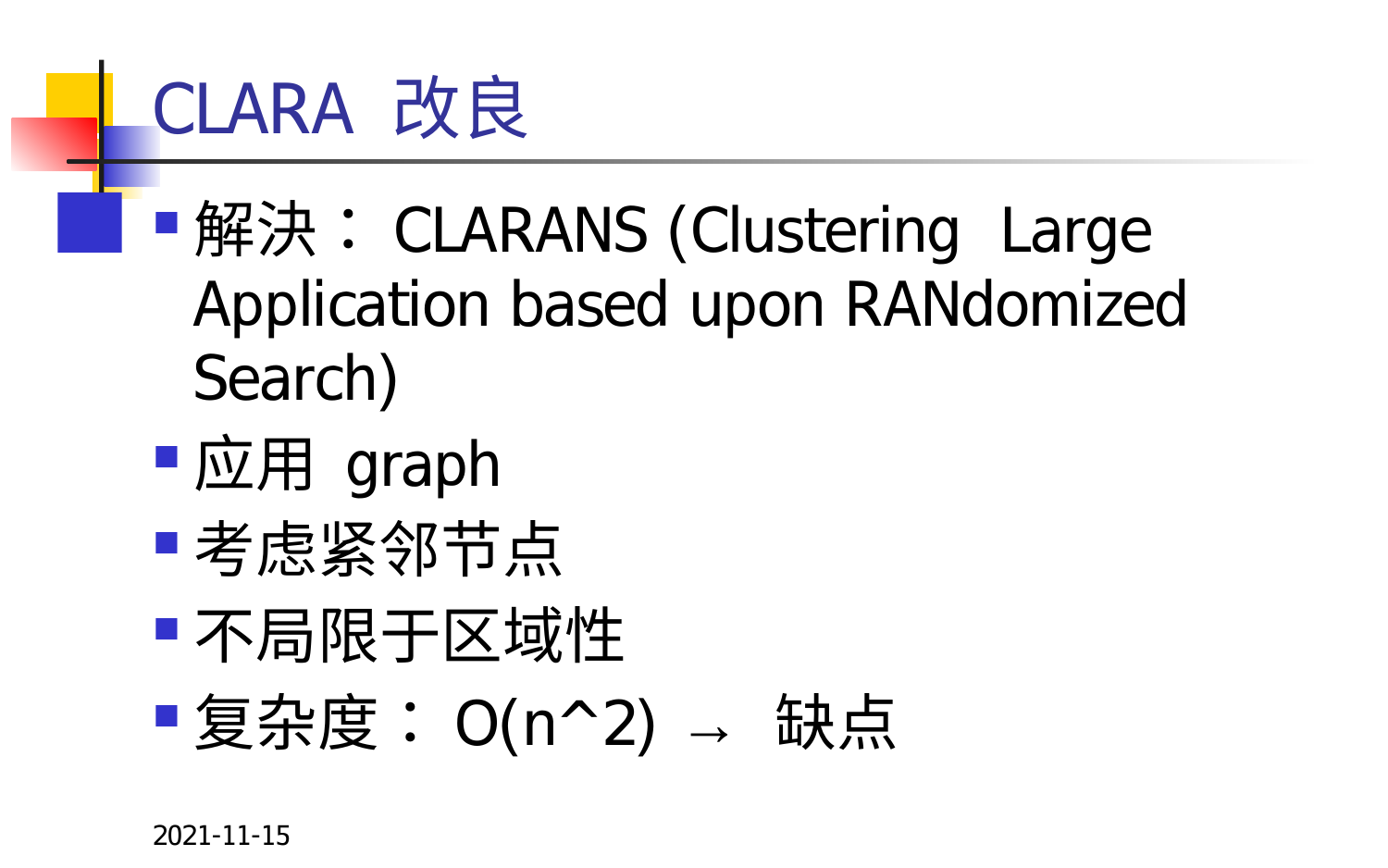

CLARA 改良
解決：CLARANS (Clustering  Large Application based upon RANdomized Search)
应用 graph
考虑紧邻节点
不局限于区域性
复杂度：O(n^2) → 缺点
56
2021-11-15